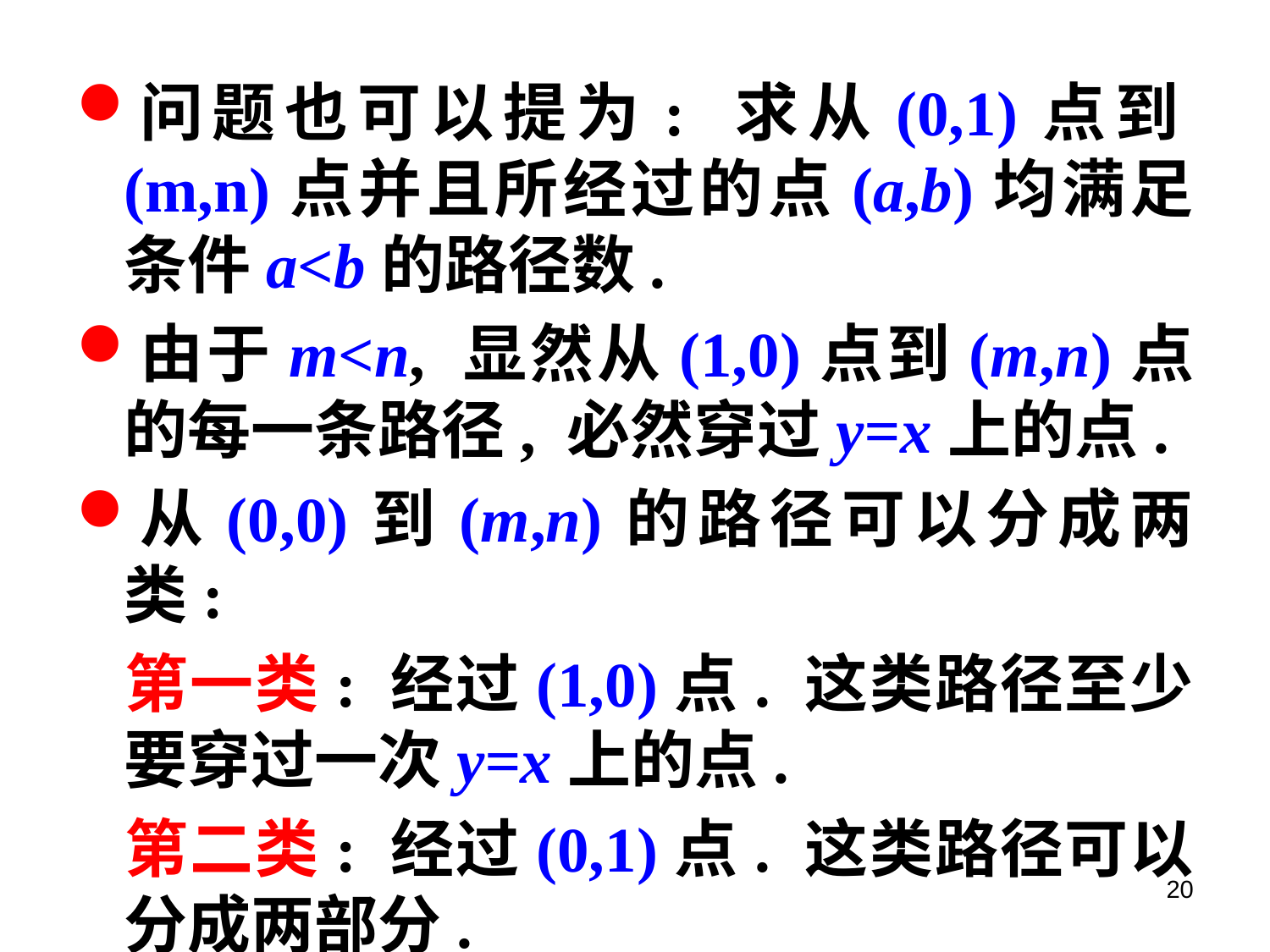

问题也可以提为: 求从(0,1)点到(m,n)点并且所经过的点(a,b)均满足条件a<b的路径数.
由于m<n, 显然从(1,0)点到(m,n)点的每一条路径, 必然穿过y=x上的点.
从(0,0)到(m,n)的路径可以分成两类:
  第一类: 经过(1,0)点. 这类路径至少要穿过一次y=x上的点.
  第二类: 经过(0,1)点. 这类路径可以分成两部分.
20